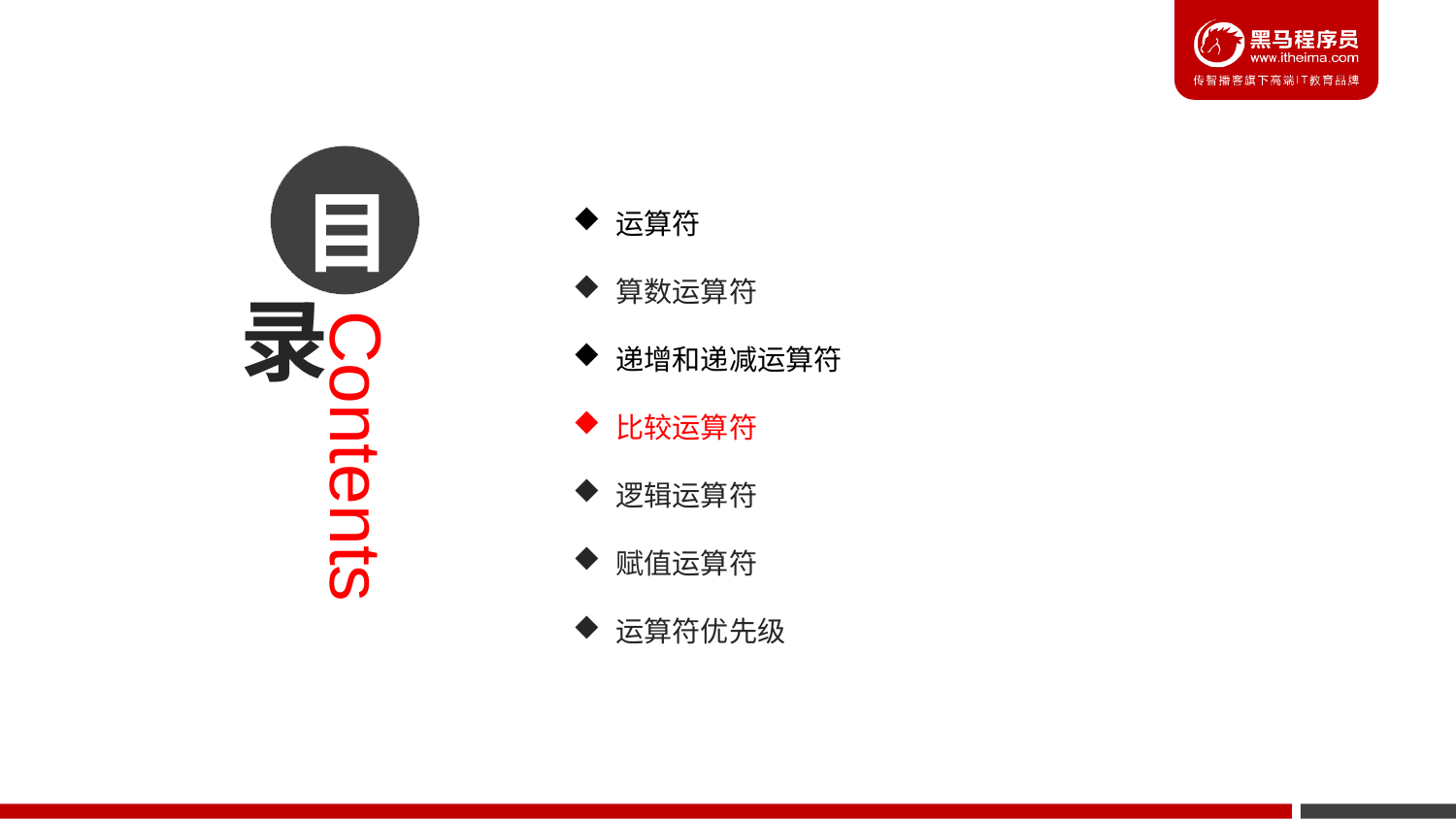

运算符
算数运算符
递增和递减运算符
比较运算符
逻辑运算符
赋值运算符
运算符优先级